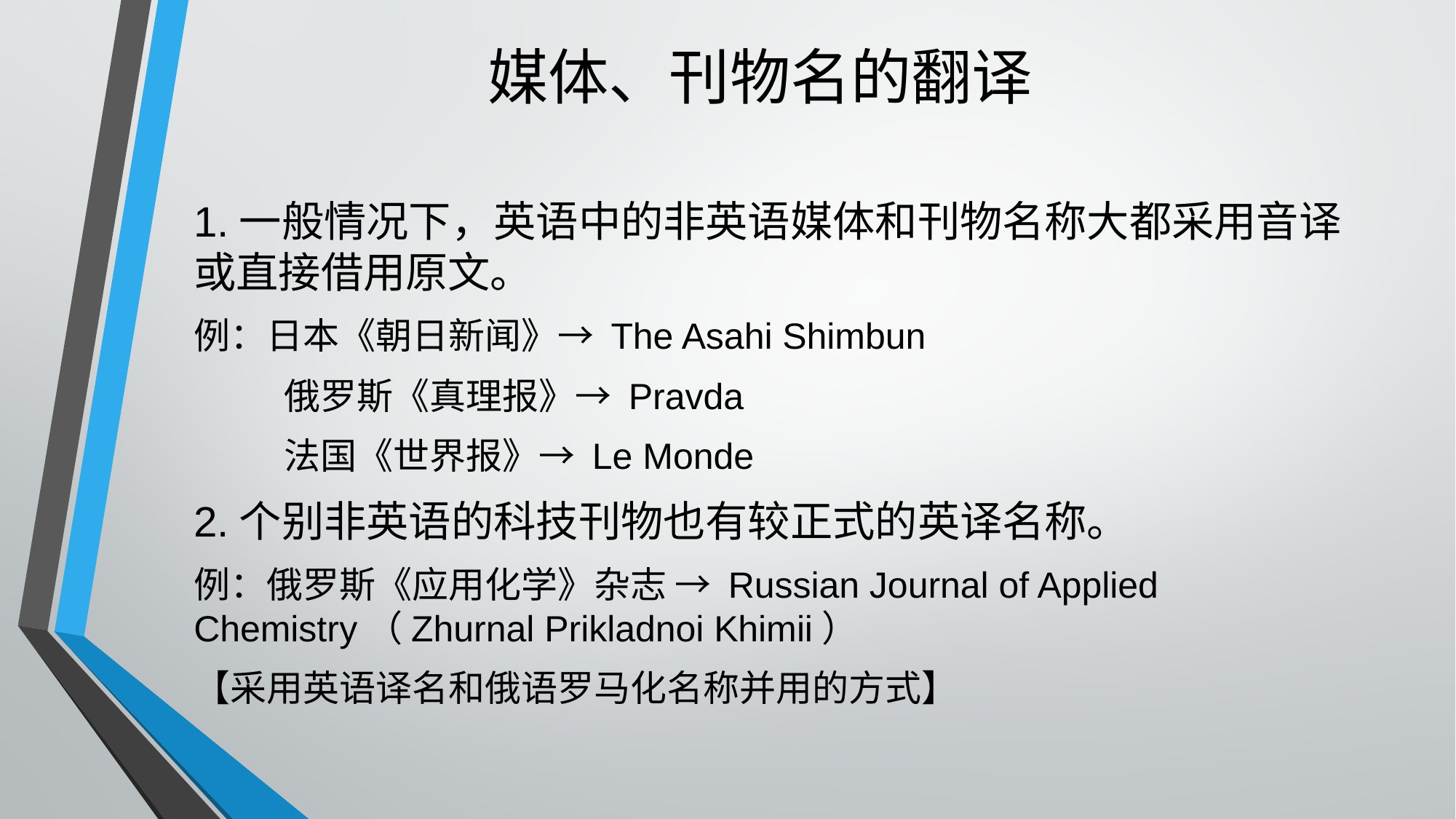

# 媒体、刊物名的翻译
1.一般情况下，英语中的非英语媒体和刊物名称大都采用音译或直接借用原文。
例：日本《朝日新闻》→ The Asahi Shimbun
          俄罗斯《真理报》→ Pravda
          法国《世界报》→ Le Monde
2.个别非英语的科技刊物也有较正式的英译名称。
例：俄罗斯《应用化学》杂志 → Russian Journal of Applied Chemistry（Zhurnal Prikladnoi Khimii）
【采用英语译名和俄语罗马化名称并用的方式】